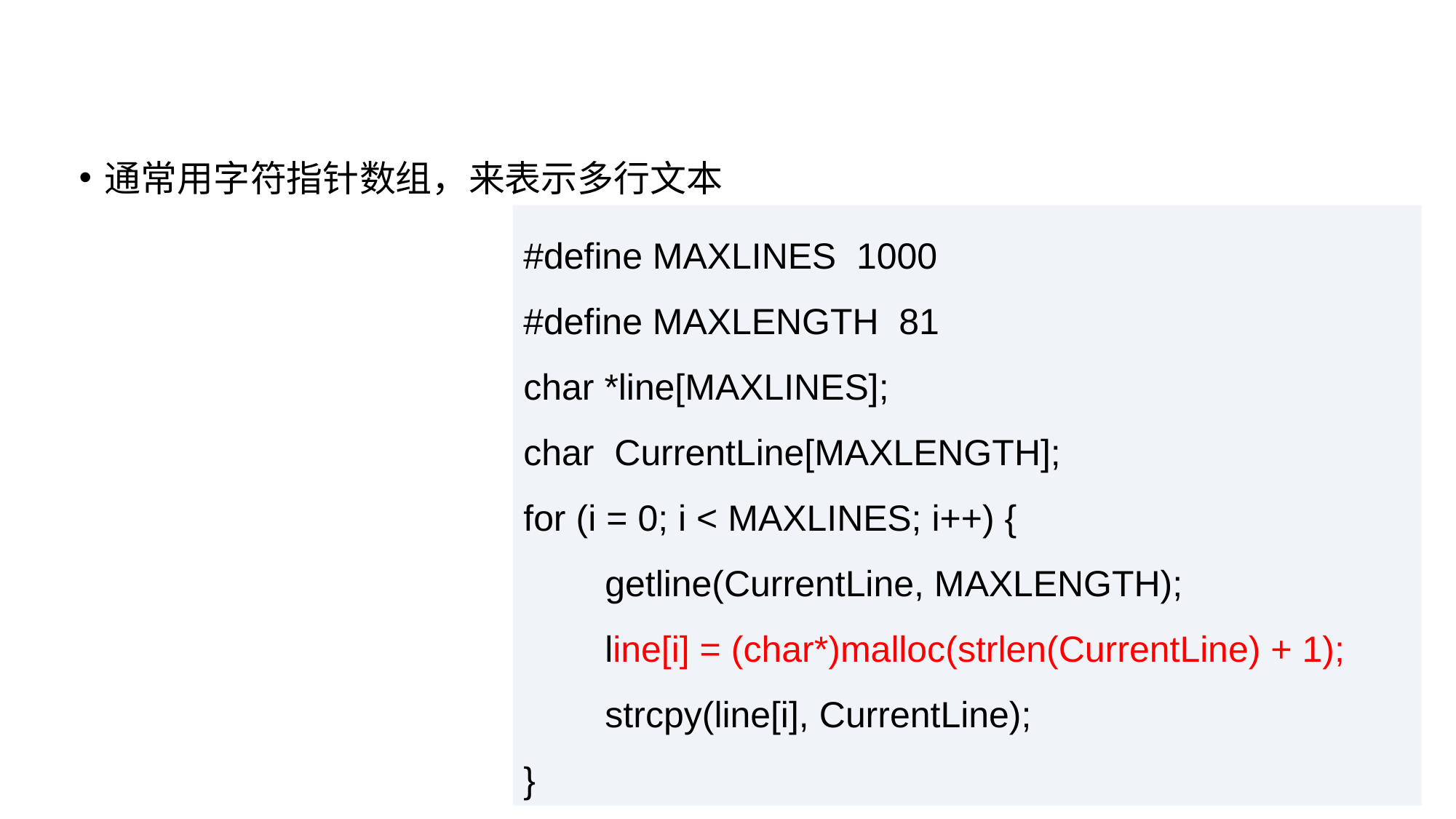

通常用字符指针数组，来表示多行文本
#define MAXLINES  1000
#define MAXLENGTH  81
char *line[MAXLINES];
char  CurrentLine[MAXLENGTH];
for (i = 0; i < MAXLINES; i++) {
        getline(CurrentLine, MAXLENGTH);
        line[i] = (char*)malloc(strlen(CurrentLine) + 1);
        strcpy(line[i], CurrentLine);
}